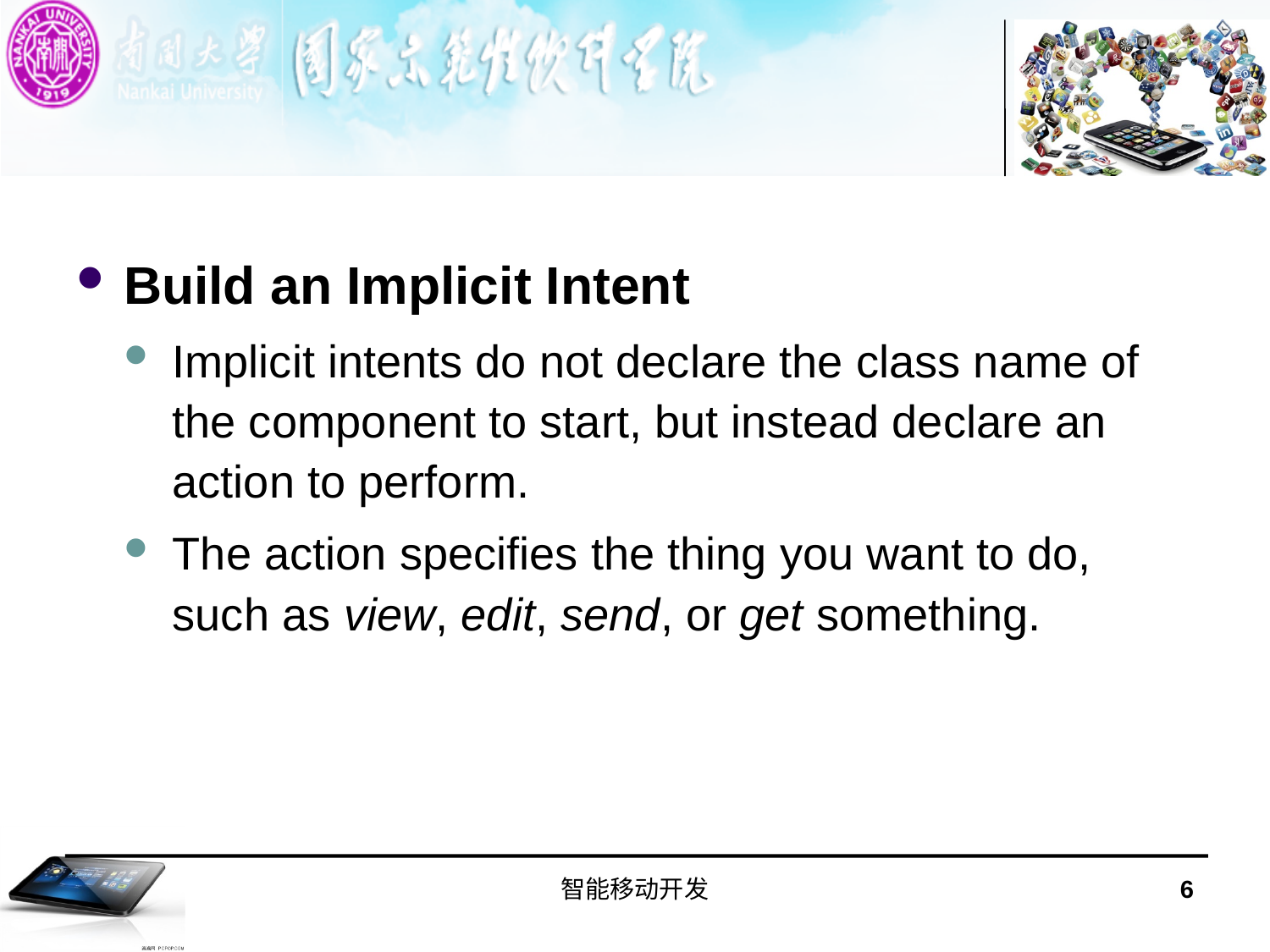

#
Build an Implicit Intent
Implicit intents do not declare the class name of the component to start, but instead declare an action to perform.
The action specifies the thing you want to do, such as view, edit, send, or get something.

智能移动开发
6